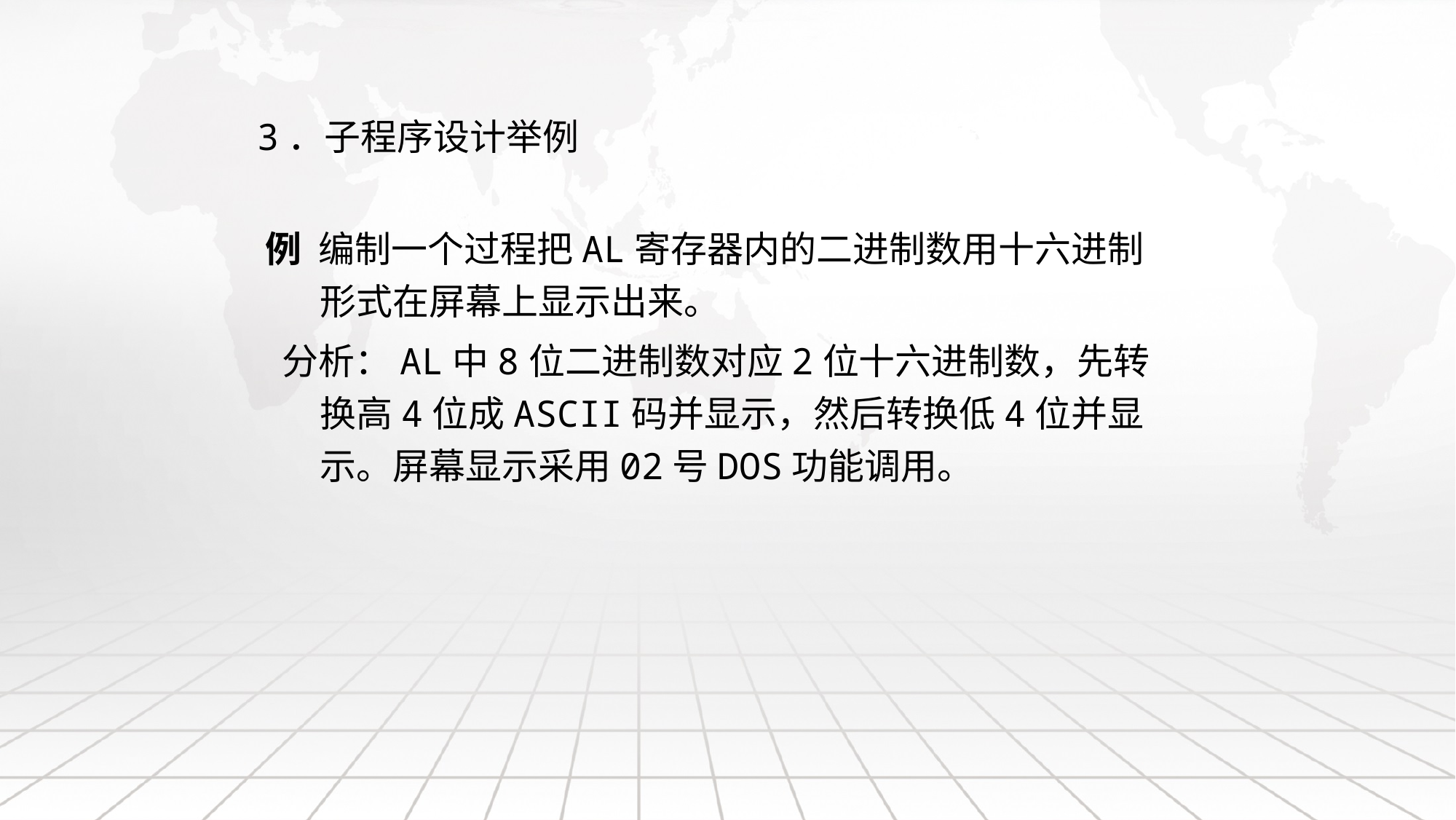

# 3．子程序设计举例
例  编制一个过程把AL寄存器内的二进制数用十六进制形式在屏幕上显示出来。
 分析：AL中8位二进制数对应2位十六进制数，先转换高4位成ASCII码并显示，然后转换低4位并显示。屏幕显示采用02号DOS功能调用。